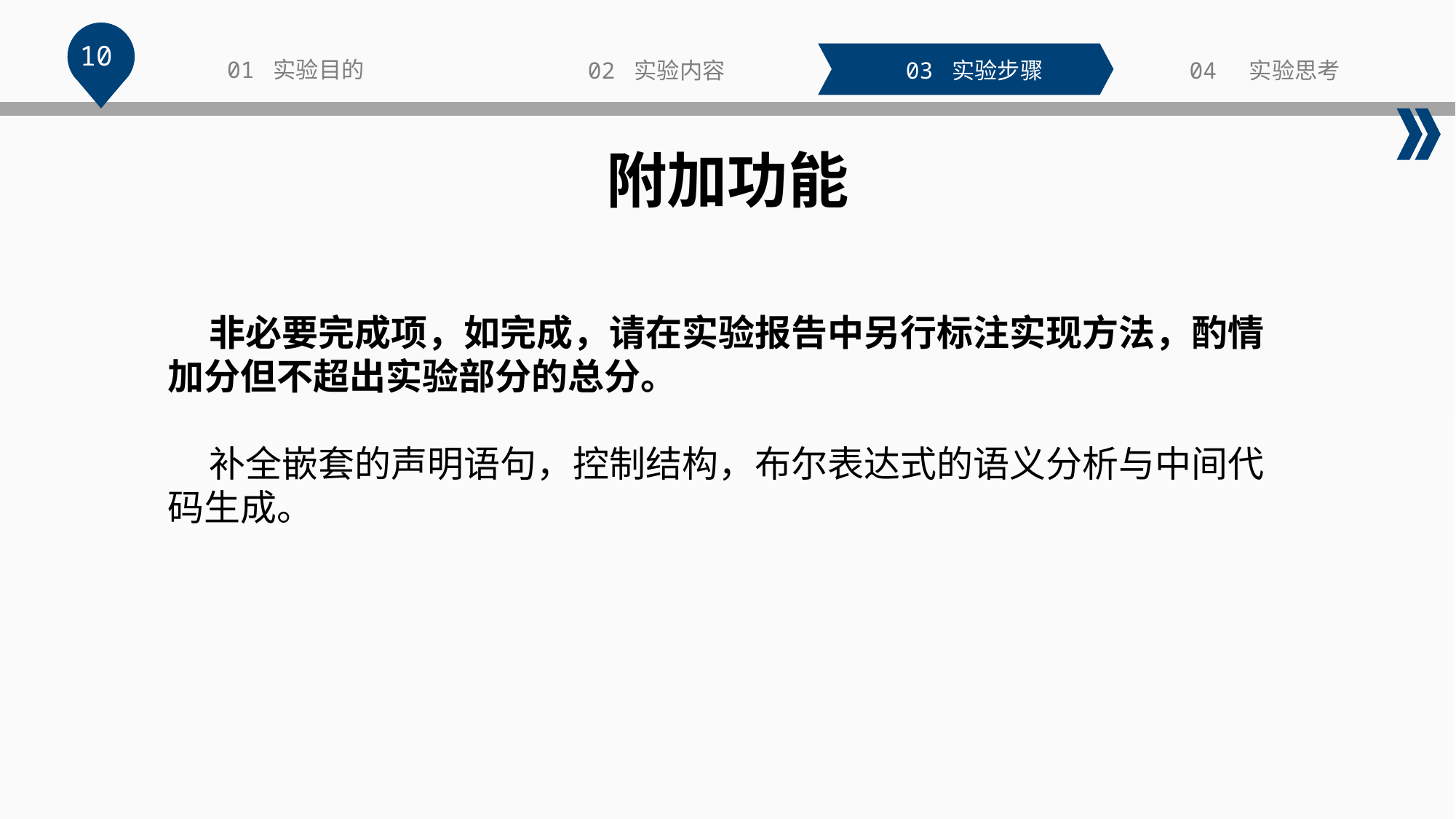

10

01 实验目的
02 实验内容
03 实验步骤
04  实验思考

附加功能
    非必要完成项，如完成，请在实验报告中另行标注实现方法，酌情加分但不超出实验部分的总分。

    补全嵌套的声明语句，控制结构，布尔表达式的语义分析与中间代码生成。